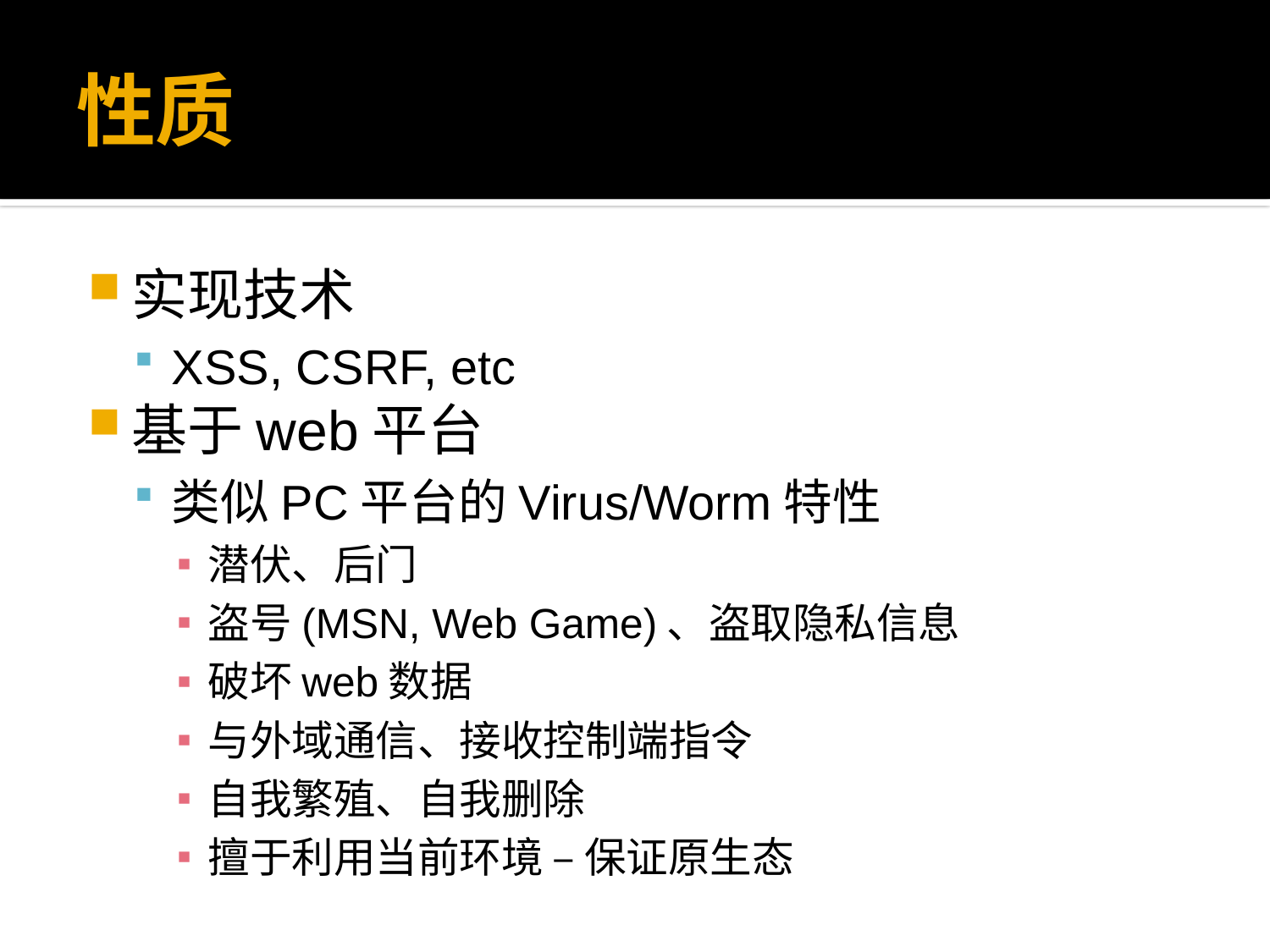

# 性质
实现技术
XSS, CSRF, etc
基于web平台
类似PC平台的Virus/Worm特性
潜伏、后门
盗号(MSN, Web Game)、盗取隐私信息
破坏web数据
与外域通信、接收控制端指令
自我繁殖、自我删除
擅于利用当前环境 – 保证原生态